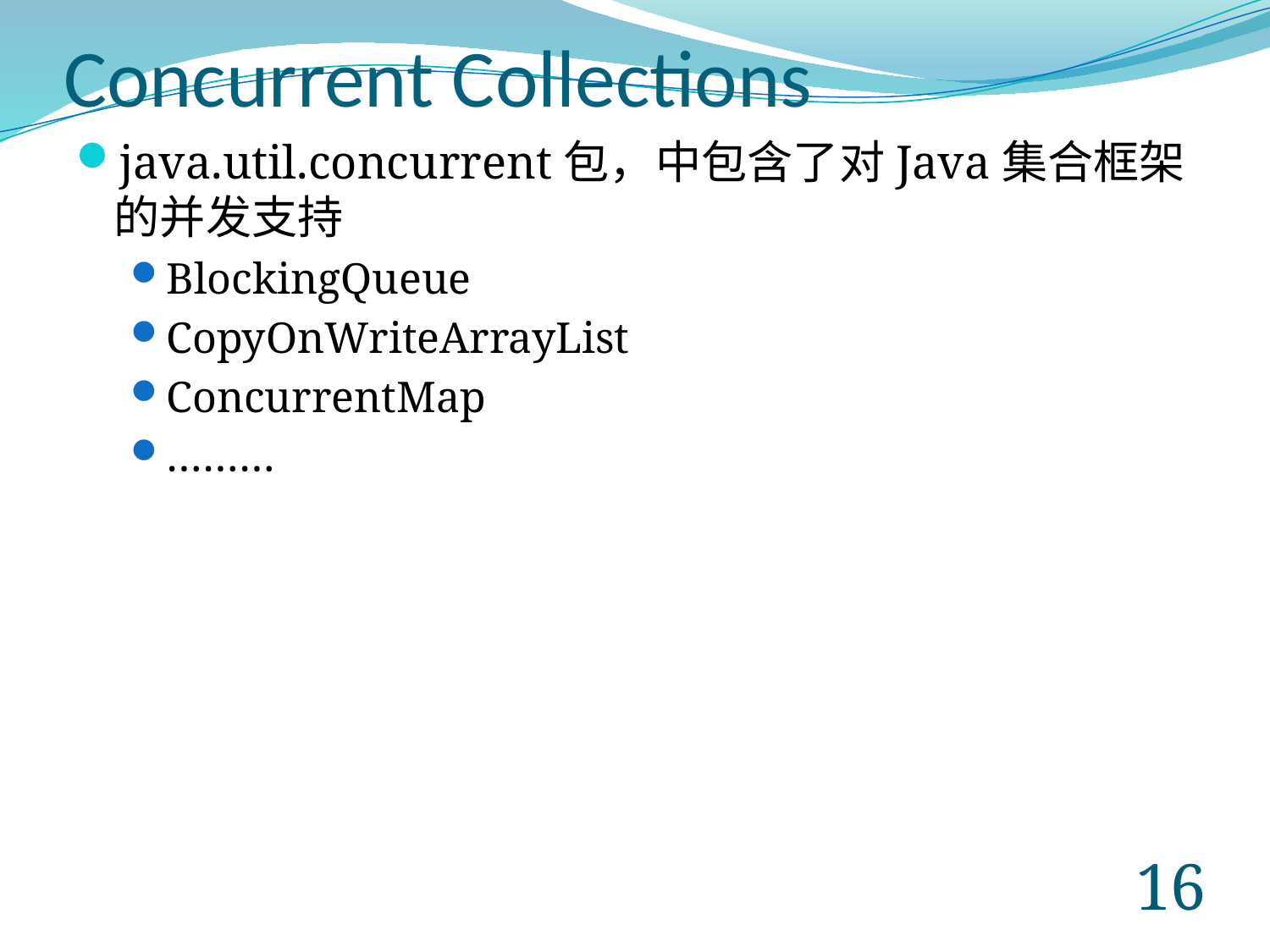

# Concurrent Collections
java.util.concurrent包，中包含了对Java集合框架的并发支持
BlockingQueue
CopyOnWriteArrayList
ConcurrentMap
………
16